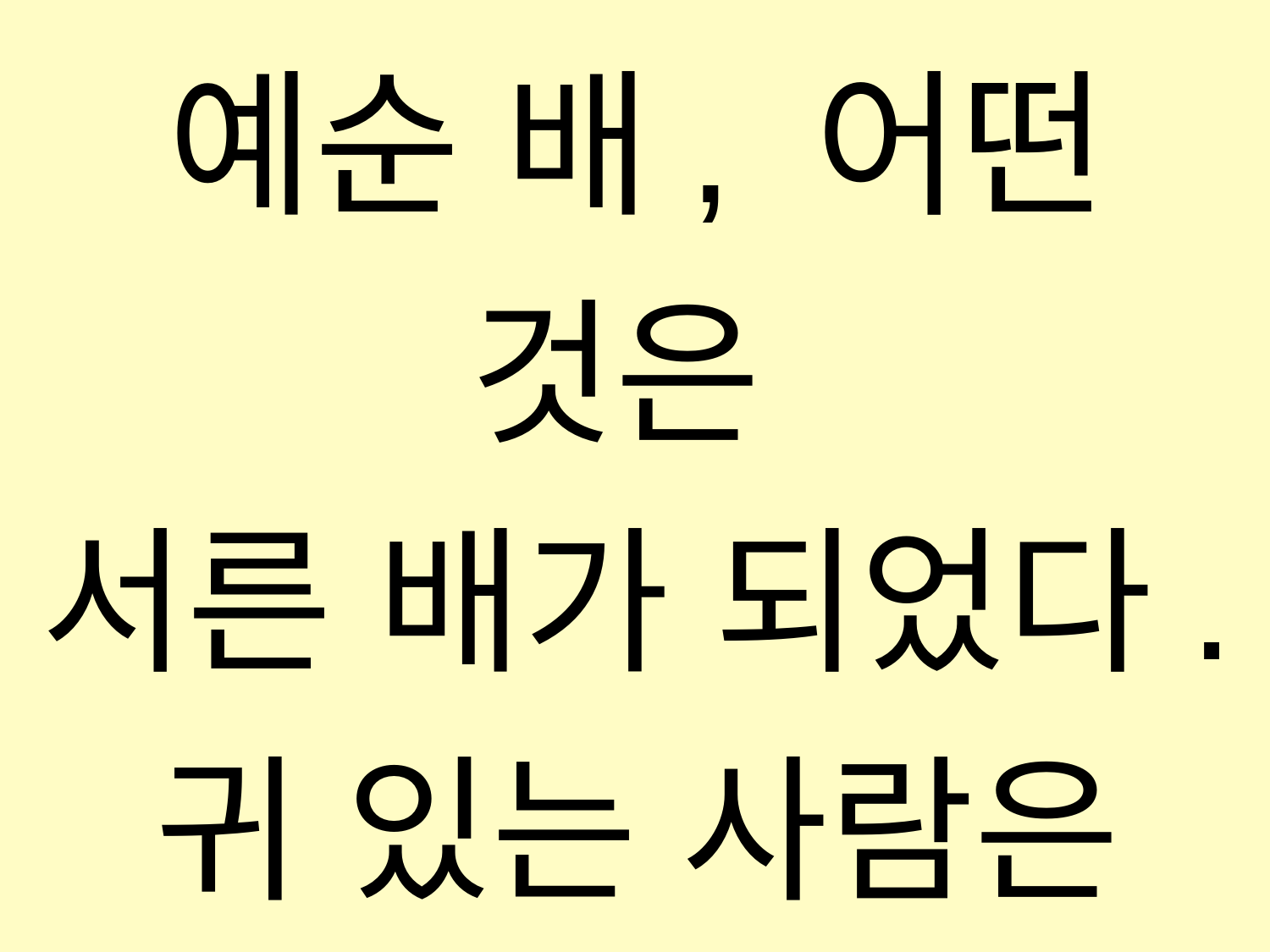

예순 배, 어떤 것은
서른 배가 되었다.
귀 있는 사람은 들어라.”